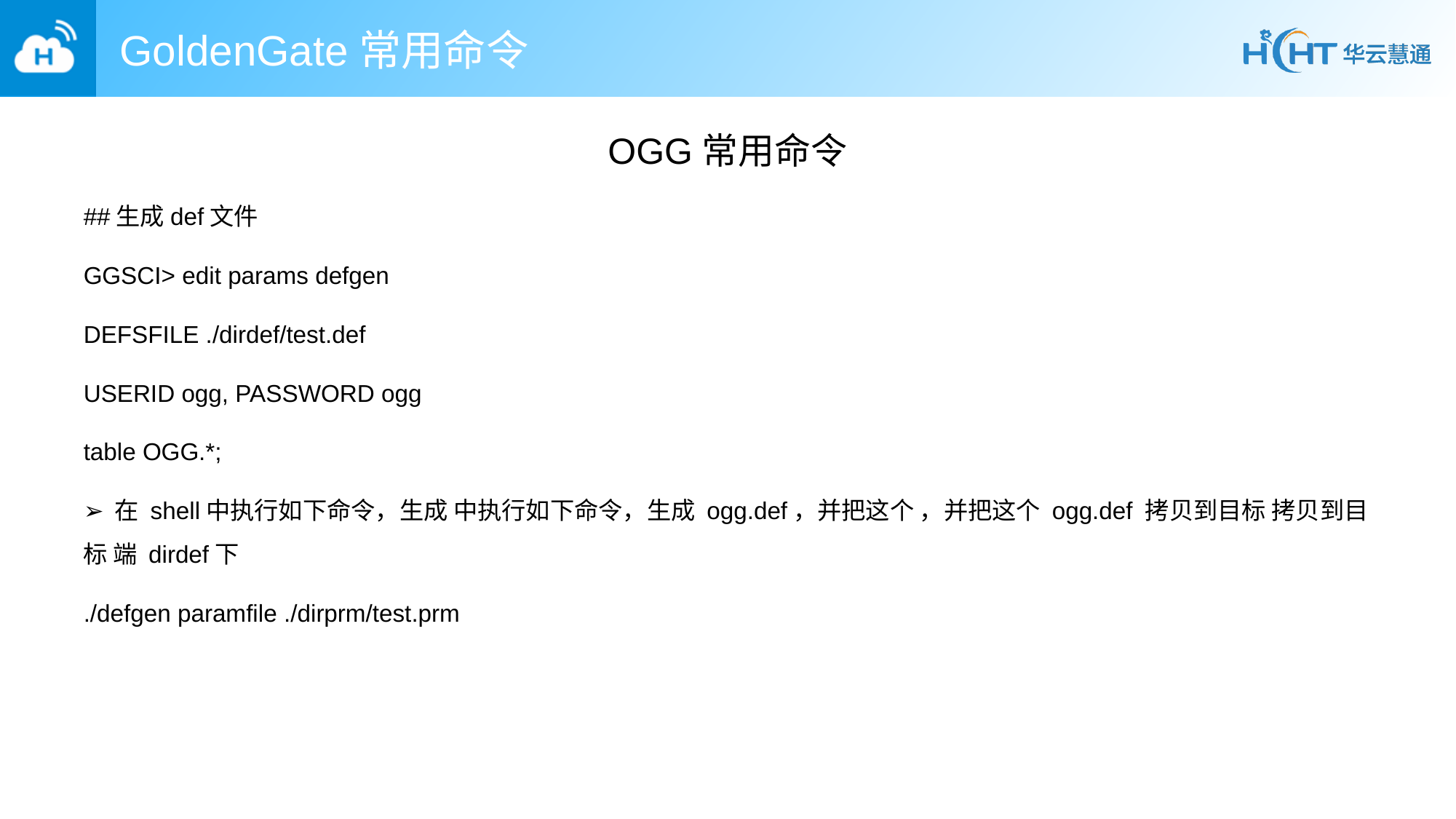

# GoldenGate常用命令
OGG常用命令
##生成def文件
GGSCI> edit params defgen
DEFSFILE ./dirdef/test.def
USERID ogg, PASSWORD ogg
table OGG.*;
➢ 在 shell中执行如下命令，生成 中执行如下命令，生成 ogg.def，并把这个 ，并把这个 ogg.def 拷贝到目标 拷贝到目标 端 dirdef下
./defgen paramfile ./dirprm/test.prm